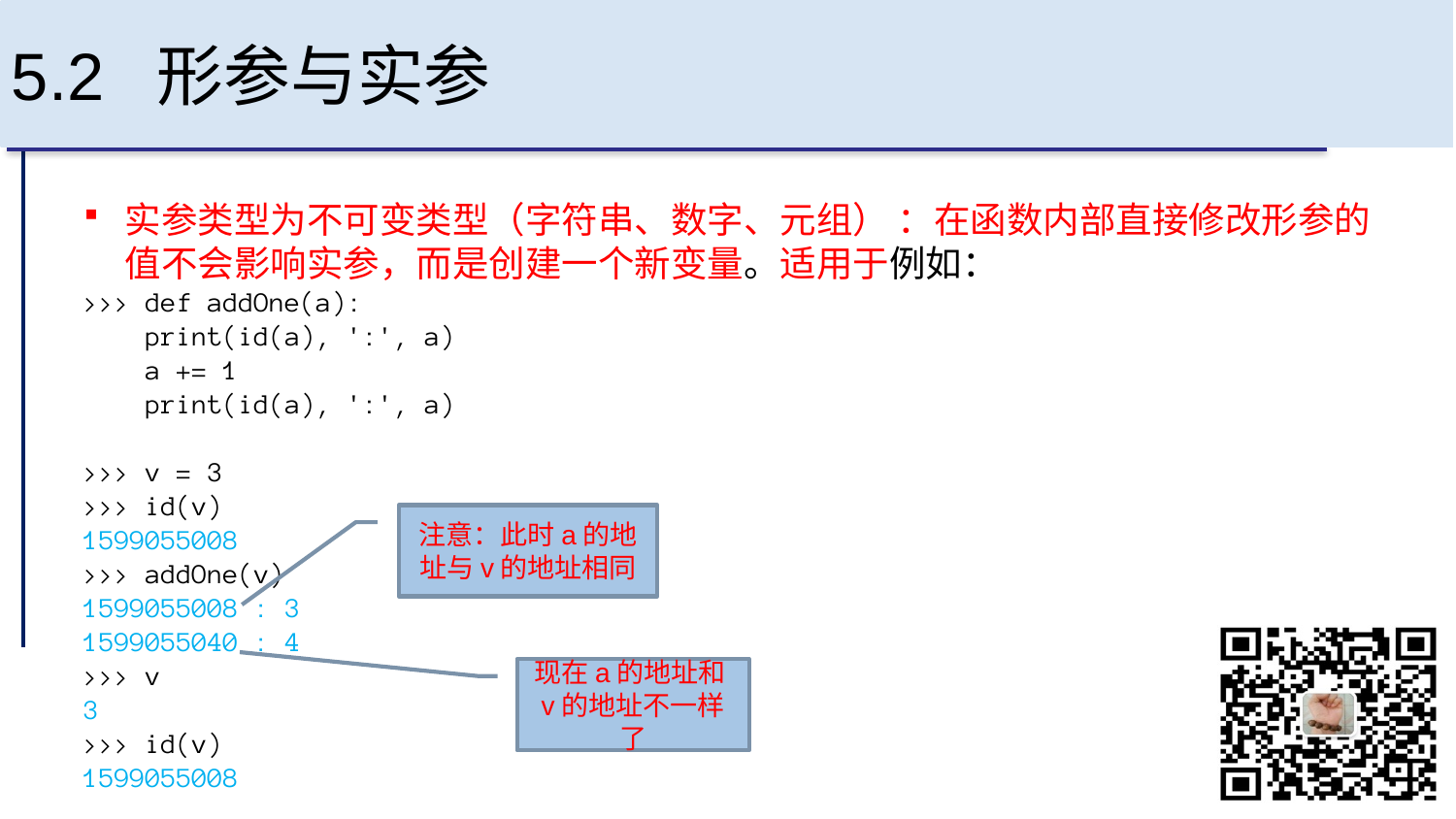

# 5.2  形参与实参
实参类型为不可变类型（字符串、数字、元组） ：在函数内部直接修改形参的值不会影响实参，而是创建一个新变量。适用于例如：
>>> def addOne(a):
    print(id(a), ':', a)
    a += 1
    print(id(a), ':', a)

>>> v = 3
>>> id(v)
1599055008
>>> addOne(v)
1599055008 : 3
1599055040 : 4
>>> v
3
>>> id(v)
1599055008
注意：此时a的地址与v的地址相同
现在a的地址和v的地址不一样了